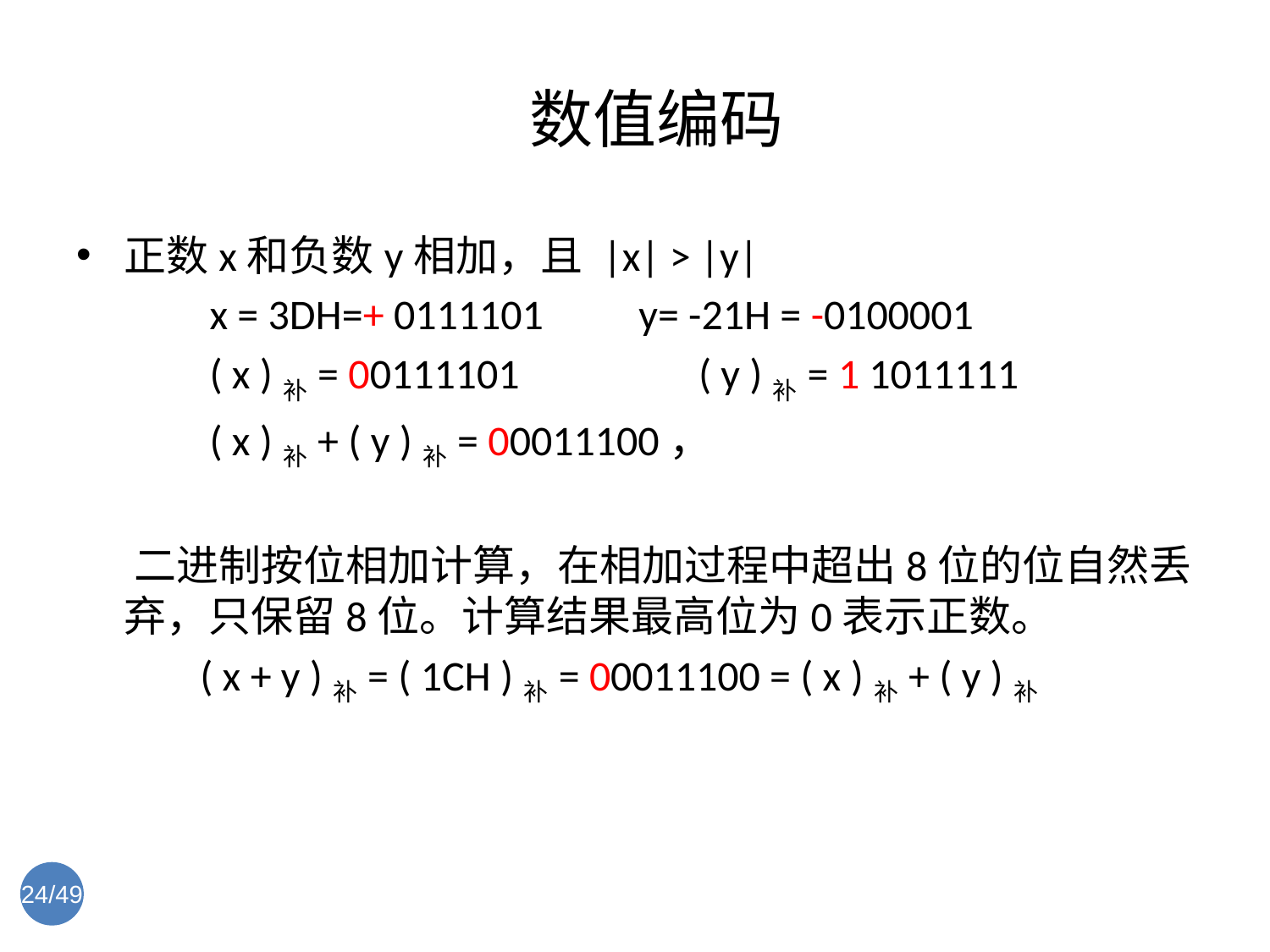

# 数值编码
正数x和负数y相加，且 |x| > |y|
              x = 3DH=+ 0111101          y= -21H = -0100001
              ( x )补= 00111101	       ( y )补= 1 1011111
              ( x )补+ ( y )补= 00011100，

     二进制按位相加计算，在相加过程中超出8位的位自然丢弃，只保留8位。计算结果最高位为0表示正数。
             ( x + y )补= ( 1CH )补= 00011100 = ( x )补+ ( y )补
24/49